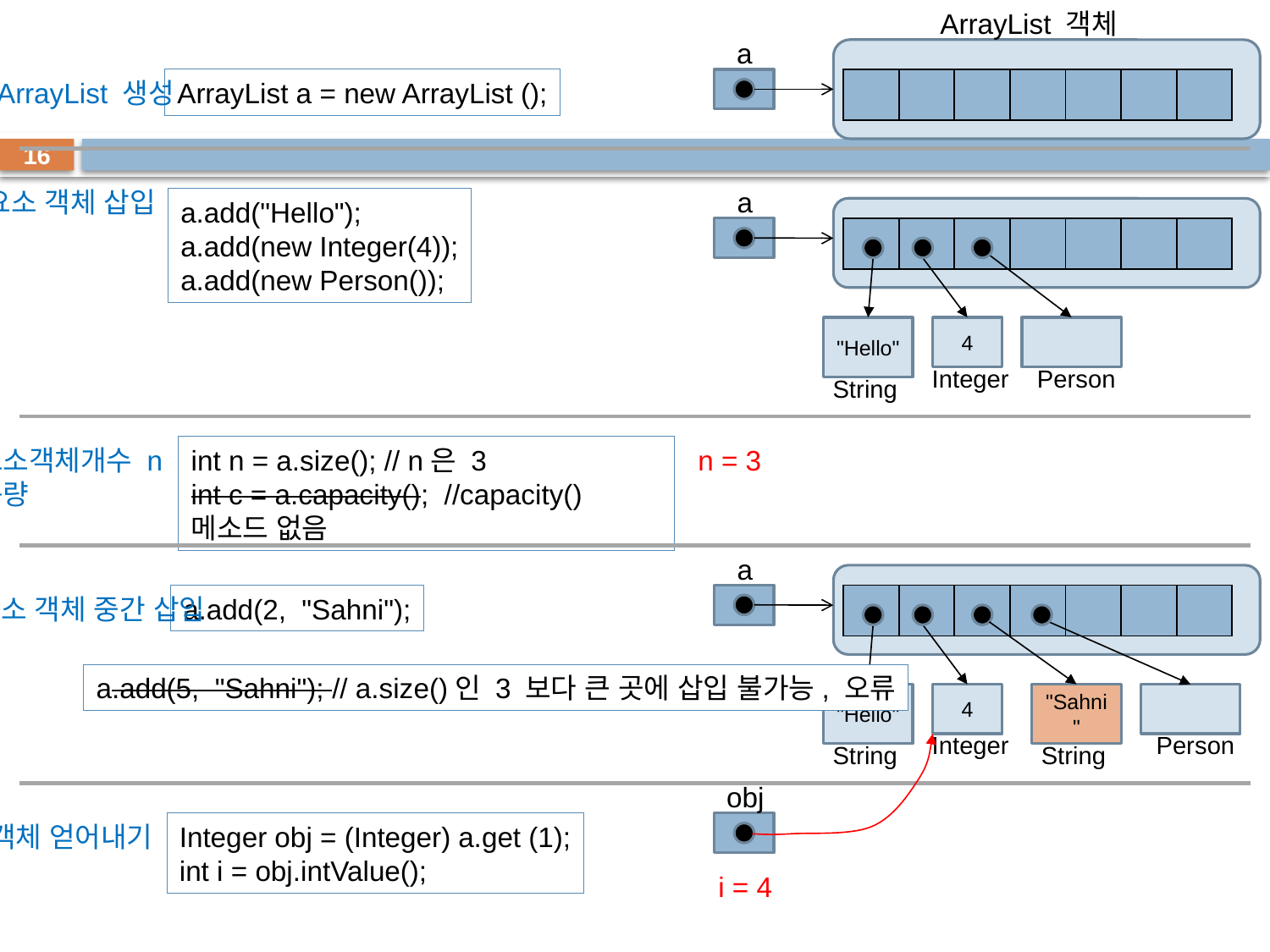

ArrayList 객체
a

ArrayList 생성
ArrayList a = new ArrayList ();

|  |  |  |  |  |  |  |
| --- | --- | --- | --- | --- | --- | --- |

16
요소 객체 삽입
a
a.add("Hello");
a.add(new Integer(4));
a.add(new Person());

|  |  |  |  |  |  |  |
| --- | --- | --- | --- | --- | --- | --- |

"Hello"
4

Integer
Person
String
요소객체개수 n
용량
int n = a.size(); // n은 3
int c = a.capacity();  //capacity() 메소드 없음
n = 3
a

요소 객체 중간 삽입
a.add(2,  "Sahni");

|  |  |  |  |  |  |  |
| --- | --- | --- | --- | --- | --- | --- |

a.add(5,  "Sahni"); // a.size()인 3 보다 큰 곳에 삽입 불가능, 오류
"Hello"
4
"Sahni"

Integer
Person

String
String
obj
객체 얻어내기
Integer obj = (Integer) a.get (1);
int i = obj.intValue();

i = 4